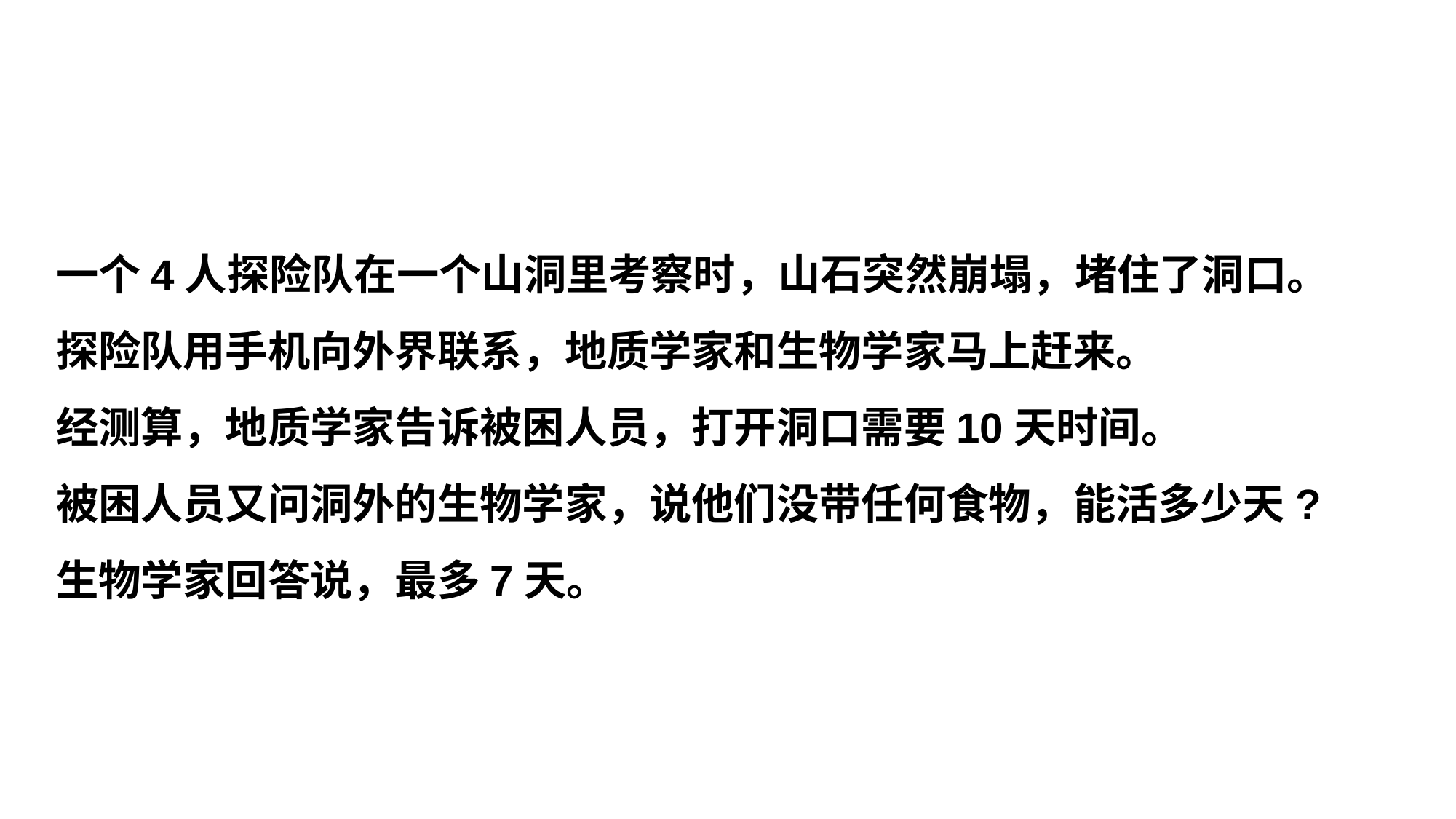

一个4人探险队在一个山洞里考察时，山石突然崩塌，堵住了洞口。
探险队用手机向外界联系，地质学家和生物学家马上赶来。
经测算，地质学家告诉被困人员，打开洞口需要10天时间。
被困人员又问洞外的生物学家，说他们没带任何食物，能活多少天?
生物学家回答说，最多7天。